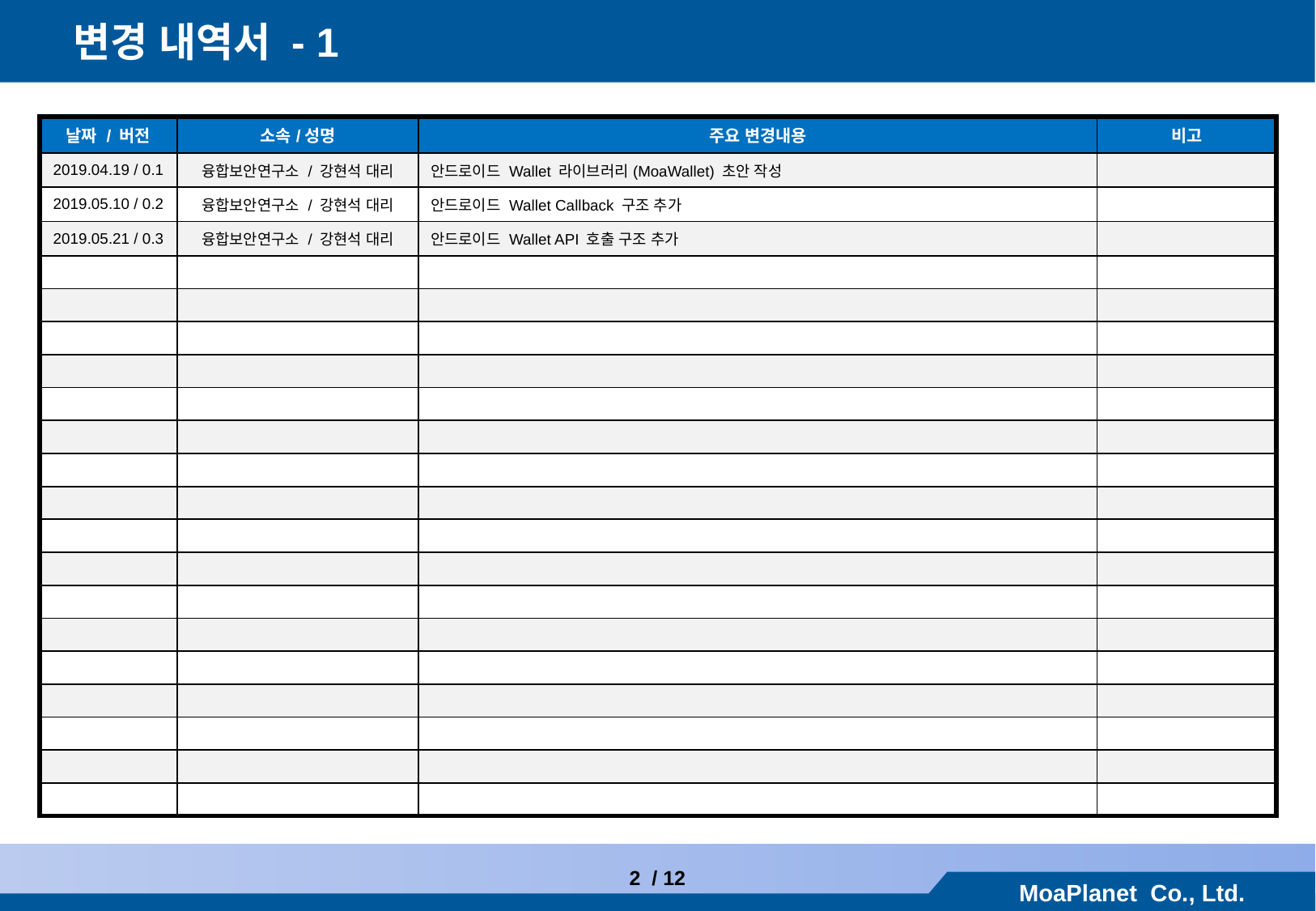

변경 내역서 - 1
| 날짜 / 버전 | 소속/성명 | 주요 변경내용 | 비고 |
| --- | --- | --- | --- |
| 2019.04.19 / 0.1 | 융합보안연구소 / 강현석 대리 | 안드로이드 Wallet 라이브러리(MoaWallet) 초안 작성 |  |
| 2019.05.10 / 0.2 | 융합보안연구소 / 강현석 대리 | 안드로이드 Wallet Callback 구조 추가 |  |
| 2019.05.21 / 0.3 | 융합보안연구소 / 강현석 대리 | 안드로이드 Wallet API 호출 구조 추가 |  |
|  |  |  |  |
|  |  |  |  |
|  |  |  |  |
|  |  |  |  |
|  |  |  |  |
|  |  |  |  |
|  |  |  |  |
|  |  |  |  |
|  |  |  |  |
|  |  |  |  |
|  |  |  |  |
|  |  |  |  |
|  |  |  |  |
|  |  |  |  |
|  |  |  |  |
|  |  |  |  |
|  |  |  |  |
2  / 12